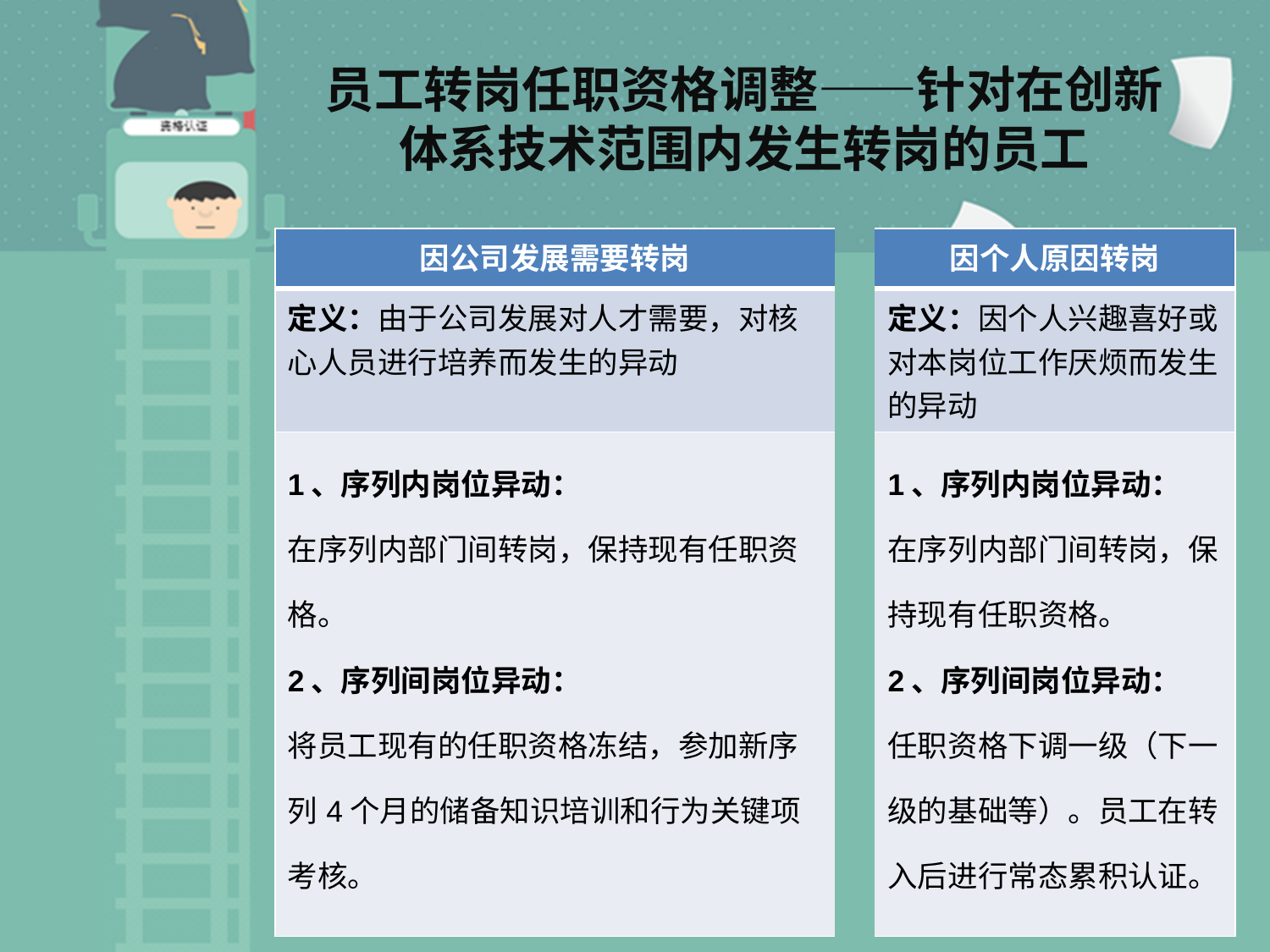

# 员工转岗任职资格调整——针对在创新体系技术范围内发生转岗的员工
| 因公司发展需要转岗 |  | 因个人原因转岗 |
| --- | --- | --- |
| 定义：由于公司发展对人才需要，对核心人员进行培养而发生的异动 |  | 定义：因个人兴趣喜好或对本岗位工作厌烦而发生的异动 |
| 1、序列内岗位异动： 在序列内部门间转岗，保持现有任职资格。 2、序列间岗位异动： 将员工现有的任职资格冻结，参加新序列4个月的储备知识培训和行为关键项考核。 |  | 1、序列内岗位异动： 在序列内部门间转岗，保持现有任职资格。 2、序列间岗位异动： 任职资格下调一级（下一级的基础等）。员工在转入后进行常态累积认证。 |